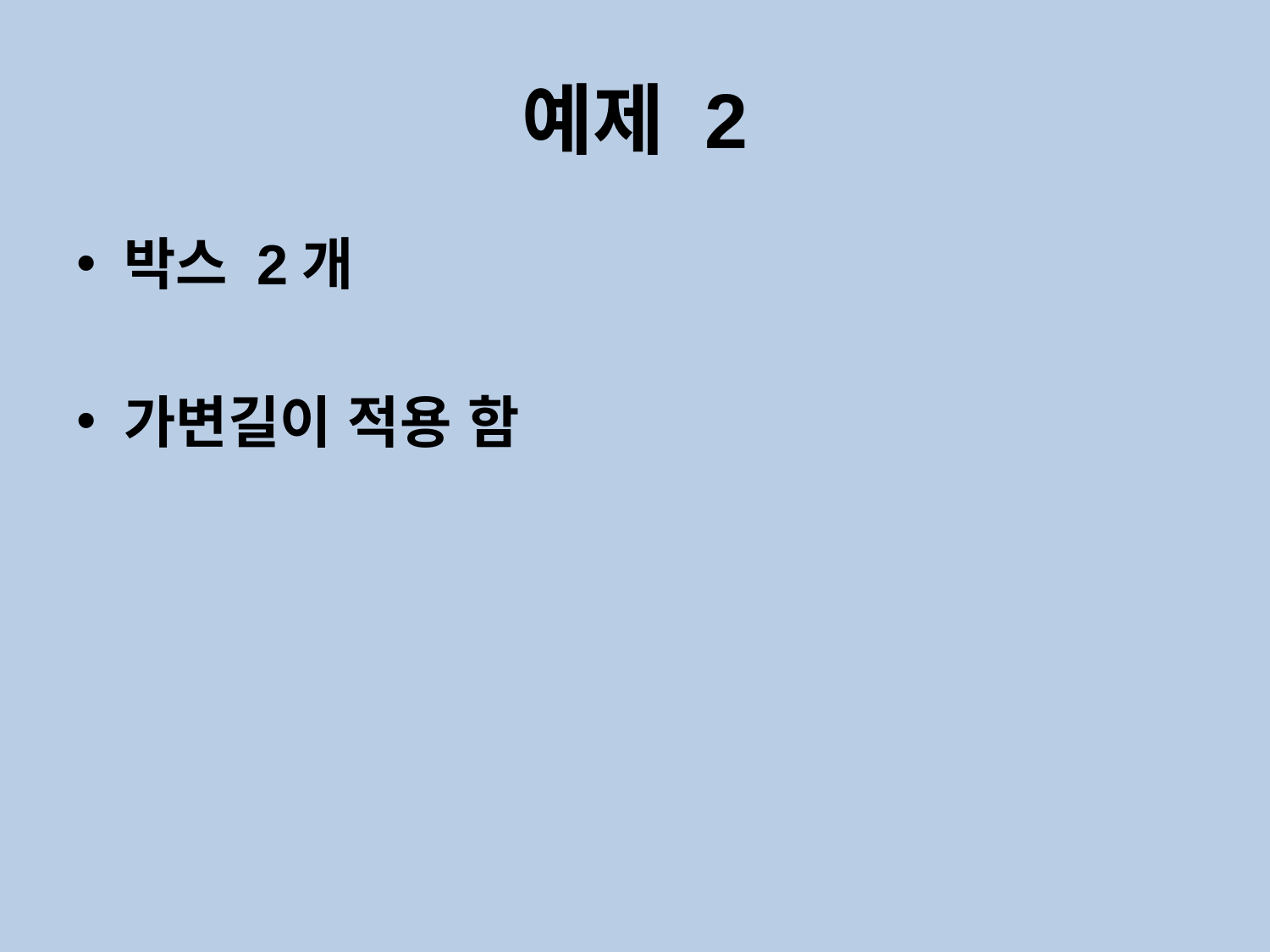

# 예제 2
박스 2개

가변길이 적용 함